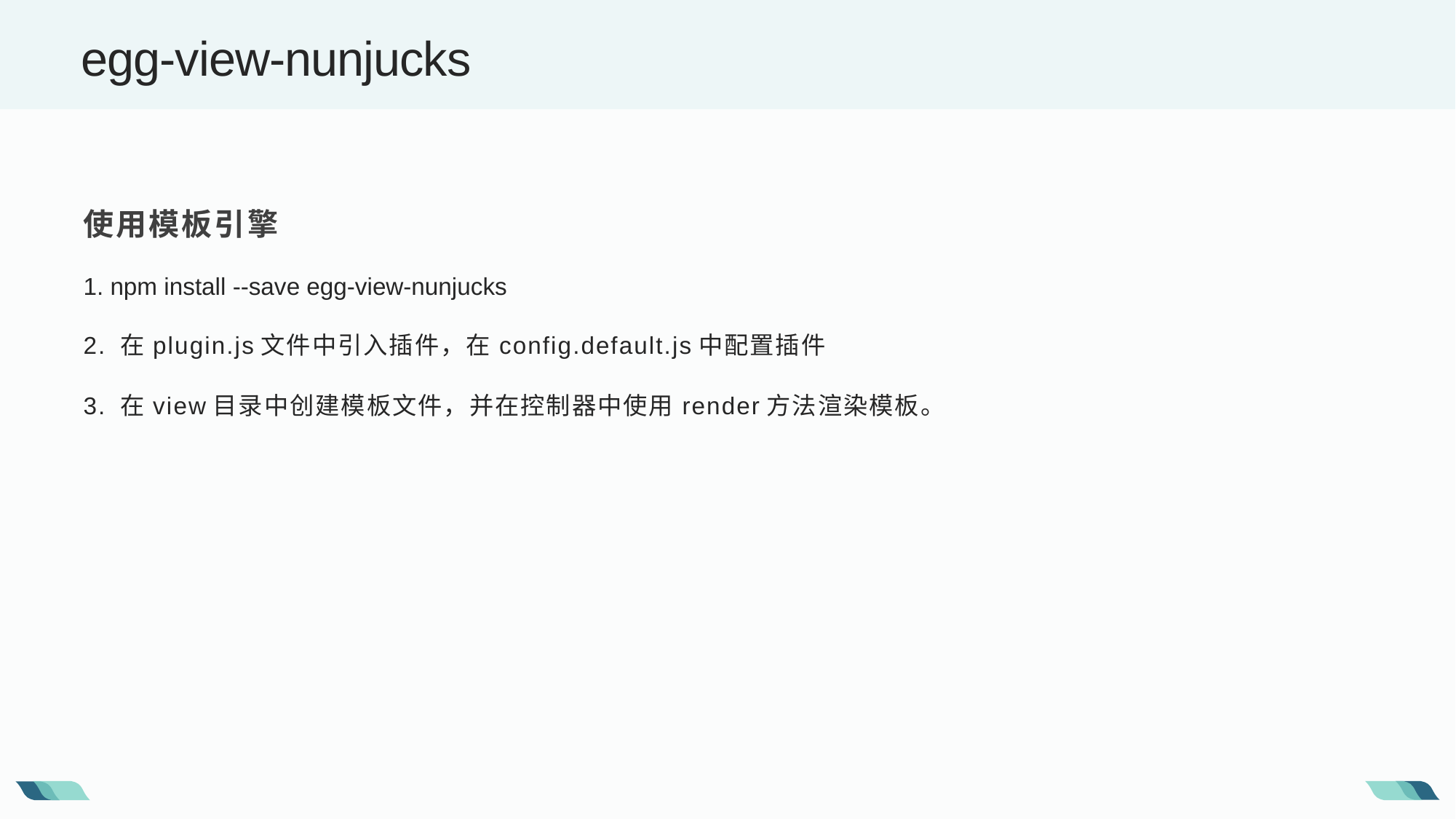

egg-view-nunjucks
使用模板引擎
1. npm install --save egg-view-nunjucks
2. 在plugin.js文件中引入插件，在config.default.js中配置插件
3. 在view目录中创建模板文件，并在控制器中使用render方法渲染模板。